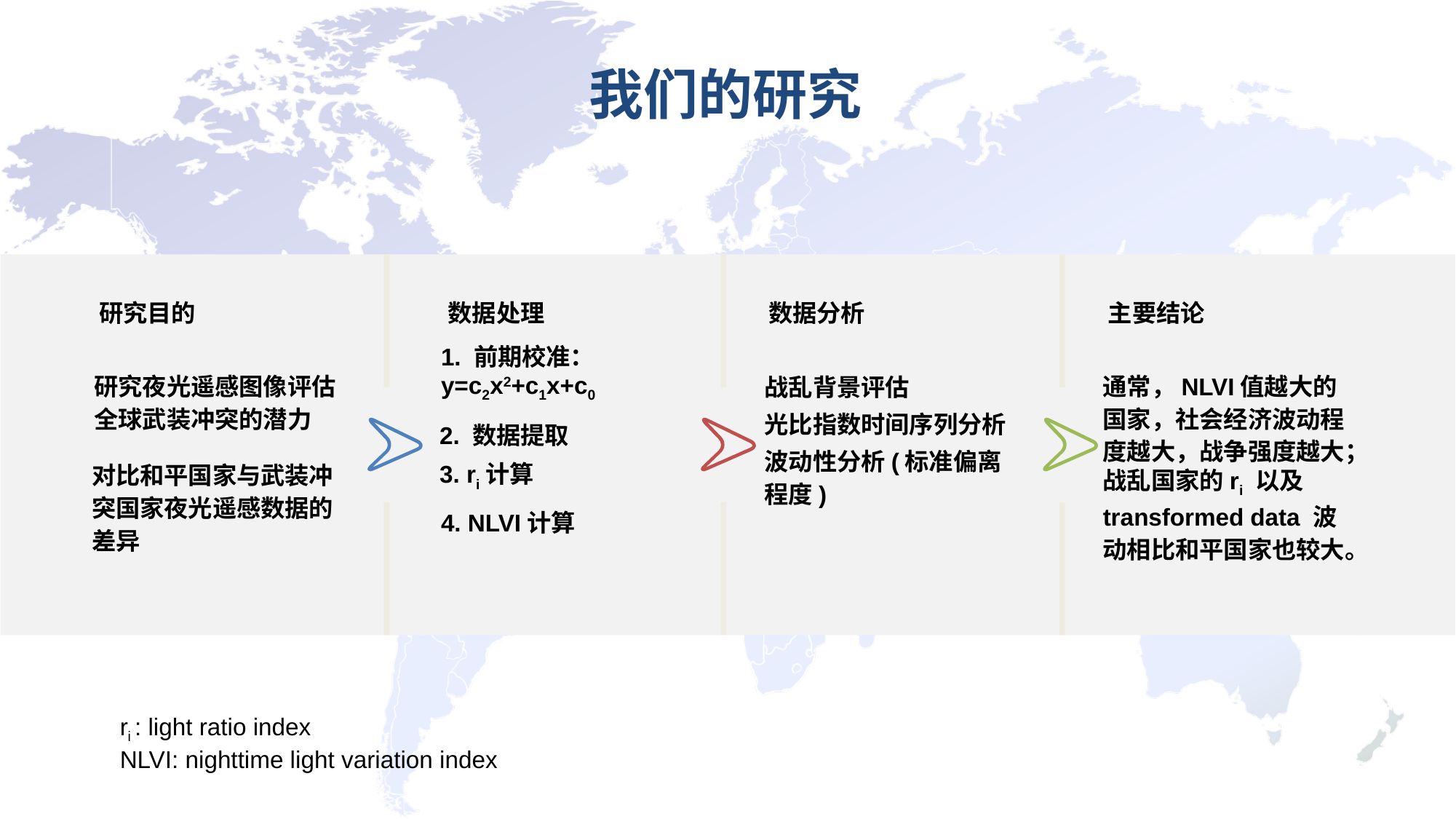

我们的研究

研究目的
数据处理
数据分析
主要结论
1. 前期校准：y=c2x2+c1x+c0
研究夜光遥感图像评估全球武装冲突的潜力
通常，NLVI值越大的国家，社会经济波动程度越大，战争强度越大；战乱国家的ri 以及transformed data 波动相比和平国家也较大。
战乱背景评估
光比指数时间序列分析
波动性分析(标准偏离程度)
2. 数据提取

对比和平国家与武装冲突国家夜光遥感数据的差异
3. ri计算
4. NLVI计算
ri : light ratio index
NLVI: nighttime light variation index